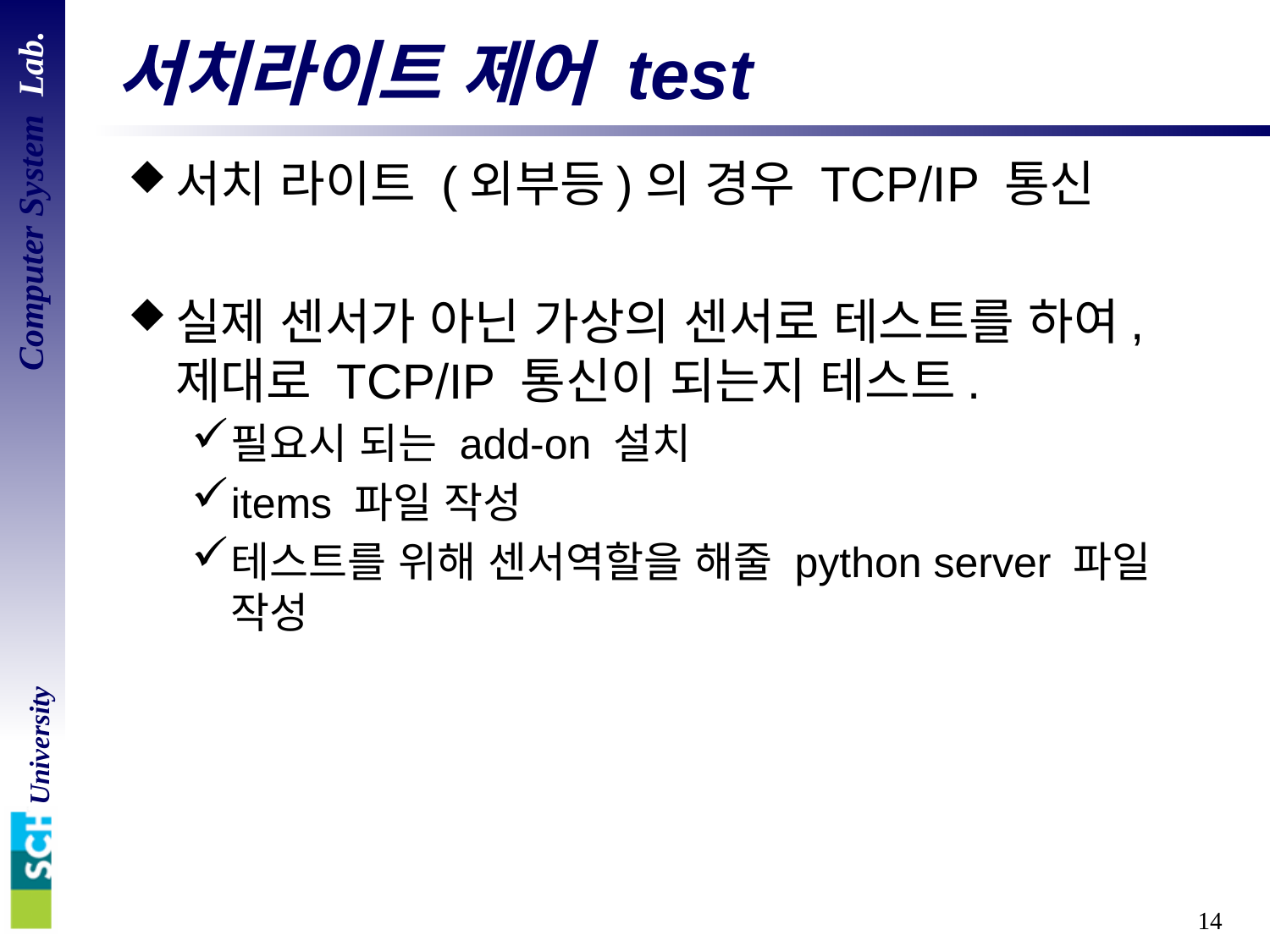

# 서치라이트 제어 test
서치 라이트 (외부등)의 경우 TCP/IP 통신

실제 센서가 아닌 가상의 센서로 테스트를 하여, 제대로 TCP/IP 통신이 되는지 테스트.
필요시 되는 add-on 설치
items 파일 작성
테스트를 위해 센서역할을 해줄 python server 파일 작성